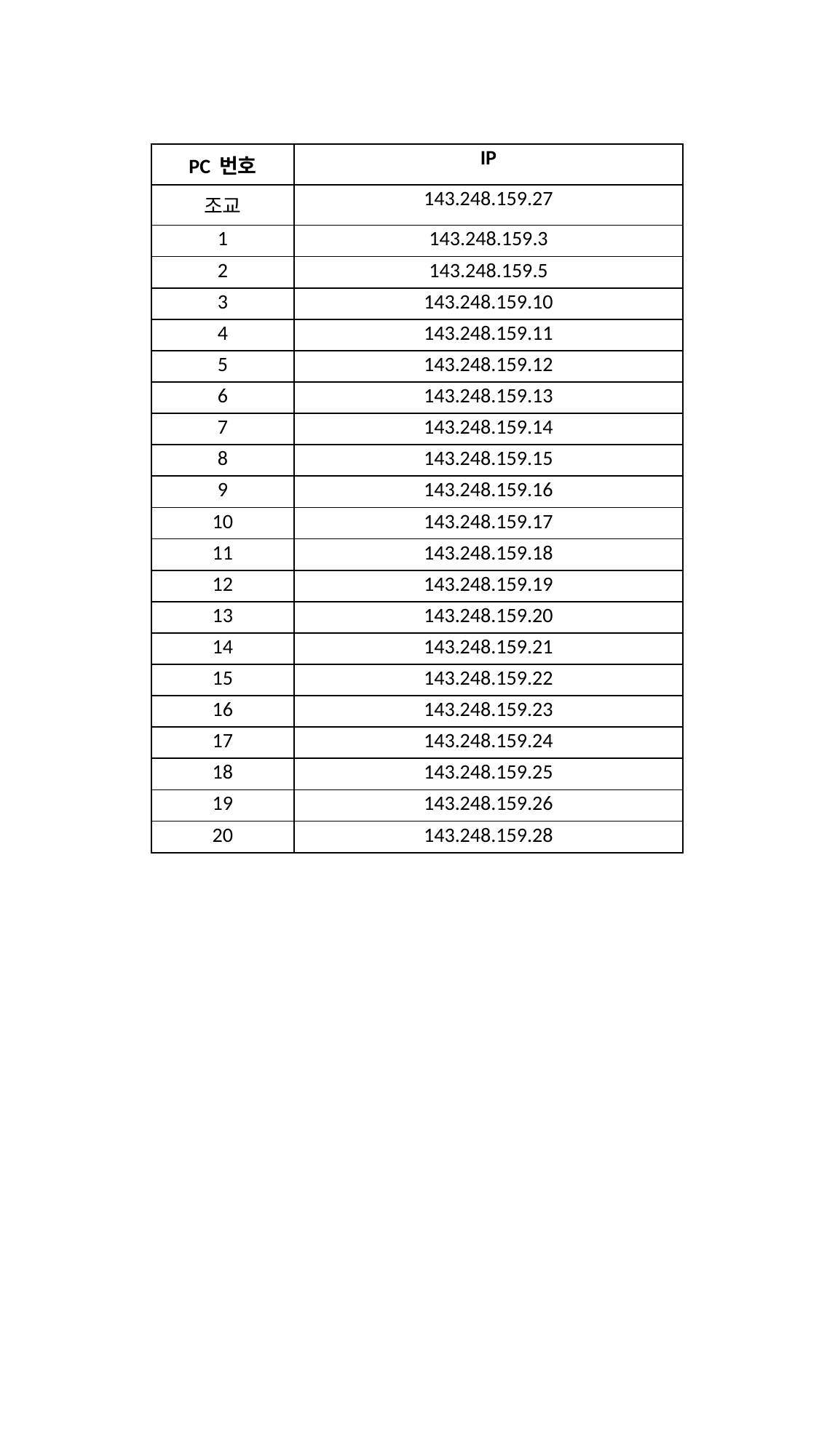

| PC 번호 | IP |
| --- | --- |
| 조교 | 143.248.159.27 |
| 1 | 143.248.159.3 |
| 2 | 143.248.159.5 |
| 3 | 143.248.159.10 |
| 4 | 143.248.159.11 |
| 5 | 143.248.159.12 |
| 6 | 143.248.159.13 |
| 7 | 143.248.159.14 |
| 8 | 143.248.159.15 |
| 9 | 143.248.159.16 |
| 10 | 143.248.159.17 |
| 11 | 143.248.159.18 |
| 12 | 143.248.159.19 |
| 13 | 143.248.159.20 |
| 14 | 143.248.159.21 |
| 15 | 143.248.159.22 |
| 16 | 143.248.159.23 |
| 17 | 143.248.159.24 |
| 18 | 143.248.159.25 |
| 19 | 143.248.159.26 |
| 20 | 143.248.159.28 |